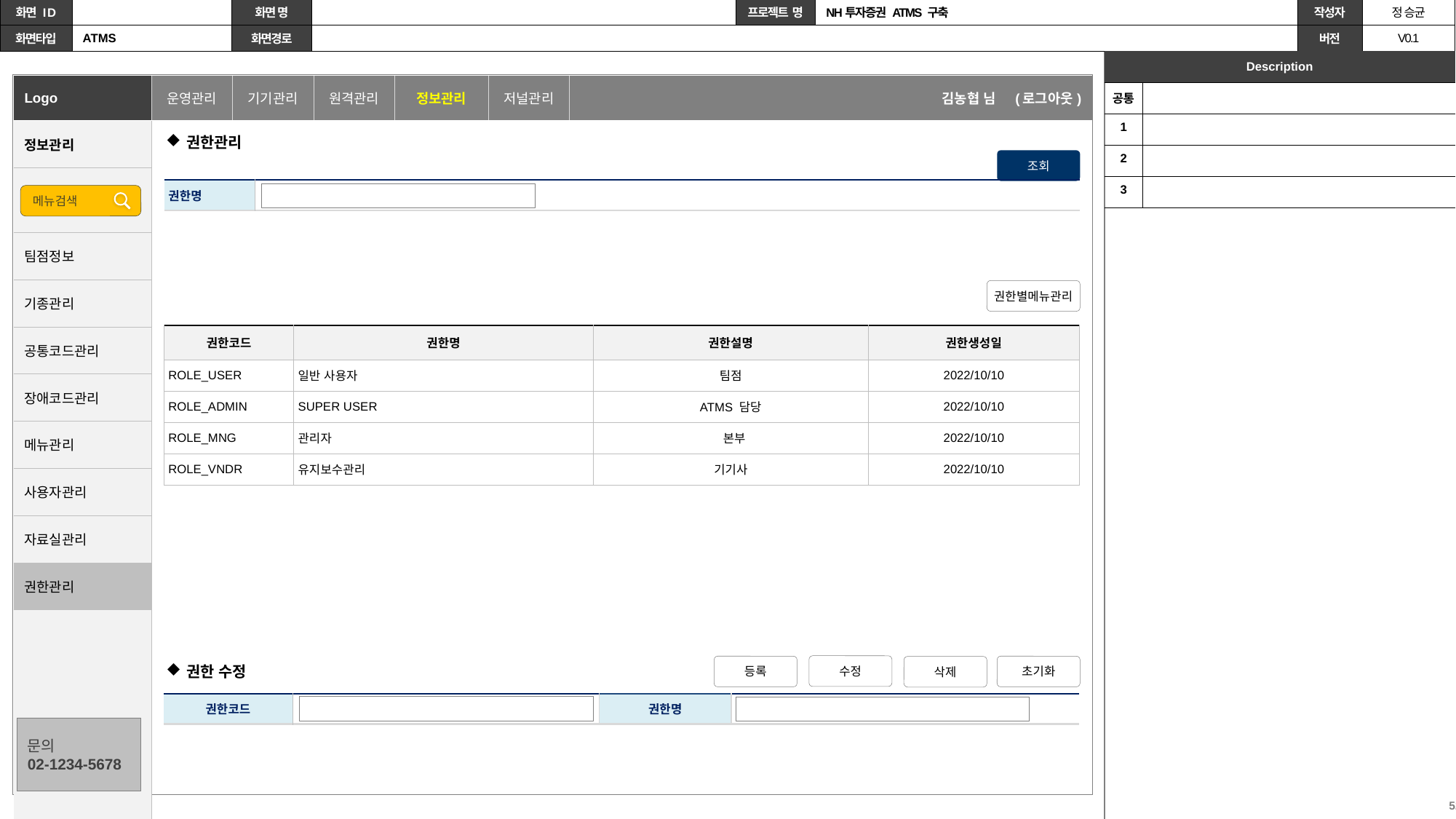

| Description |  |
| --- | --- |
| 공통 |  |
| 1 |  |
| 2 |  |
| 3 |  |
| Logo | 운영관리 | 기기관리 | 원격관리 | 정보관리 | 저널관리 |  | 김농협 님 (로그아웃) |
| --- | --- | --- | --- | --- | --- | --- | --- |
| 정보관리 |  |
| --- | --- |
|  |  |
|  |  |
| 팀점정보 |  |
| 기종관리 |  |
| 공통코드관리 |  |
| 장애코드관리 |  |
| 메뉴관리 |  |
| 사용자관리 |  |
| 자료실관리 |  |
| 권한관리 |  |
|  |  |
권한관리
조회
| 권한명 |  |
| --- | --- |

메뉴검색

권한별메뉴관리
| 권한코드 | 권한명 | 권한설명 | 권한생성일 |
| --- | --- | --- | --- |
| ROLE\_USER | 일반 사용자 | 팀점 | 2022/10/10 |
| ROLE\_ADMIN | SUPER USER | ATMS 담당 | 2022/10/10 |
| ROLE\_MNG | 관리자 | 본부 | 2022/10/10 |
| ROLE\_VNDR | 유지보수관리 | 기기사 | 2022/10/10 |
수정
등록
초기화
삭제
권한 수정
| 권한코드 |  | 권한명 |  |
| --- | --- | --- | --- |

문의
02-1234-5678